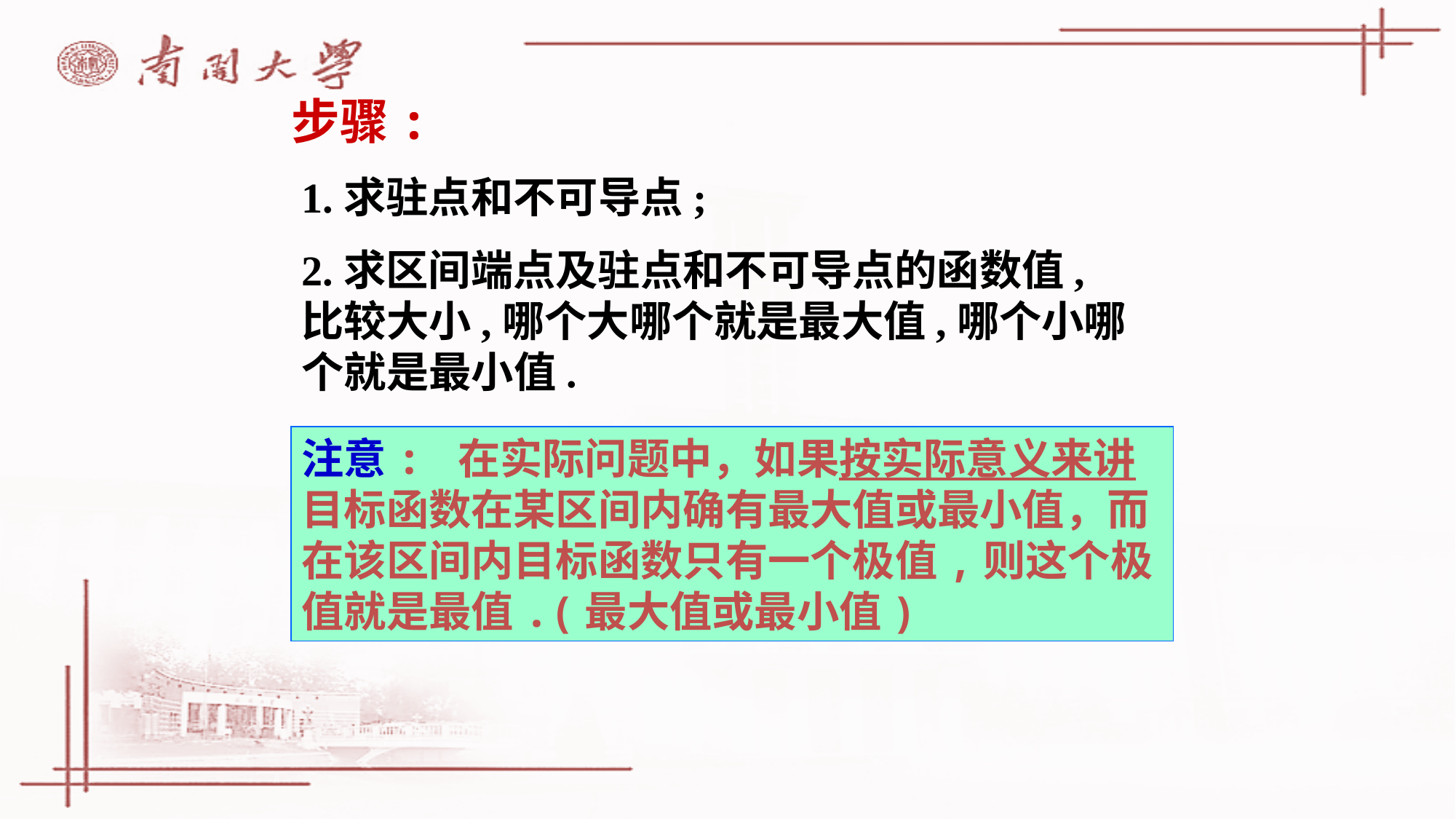

步骤:
1.求驻点和不可导点;
2.求区间端点及驻点和不可导点的函数值,比较大小,哪个大哪个就是最大值,哪个小哪个就是最小值.
注意: 在实际问题中，如果按实际意义来讲目标函数在某区间内确有最大值或最小值，而在该区间内目标函数只有一个极值,则这个极值就是最值.(最大值或最小值)